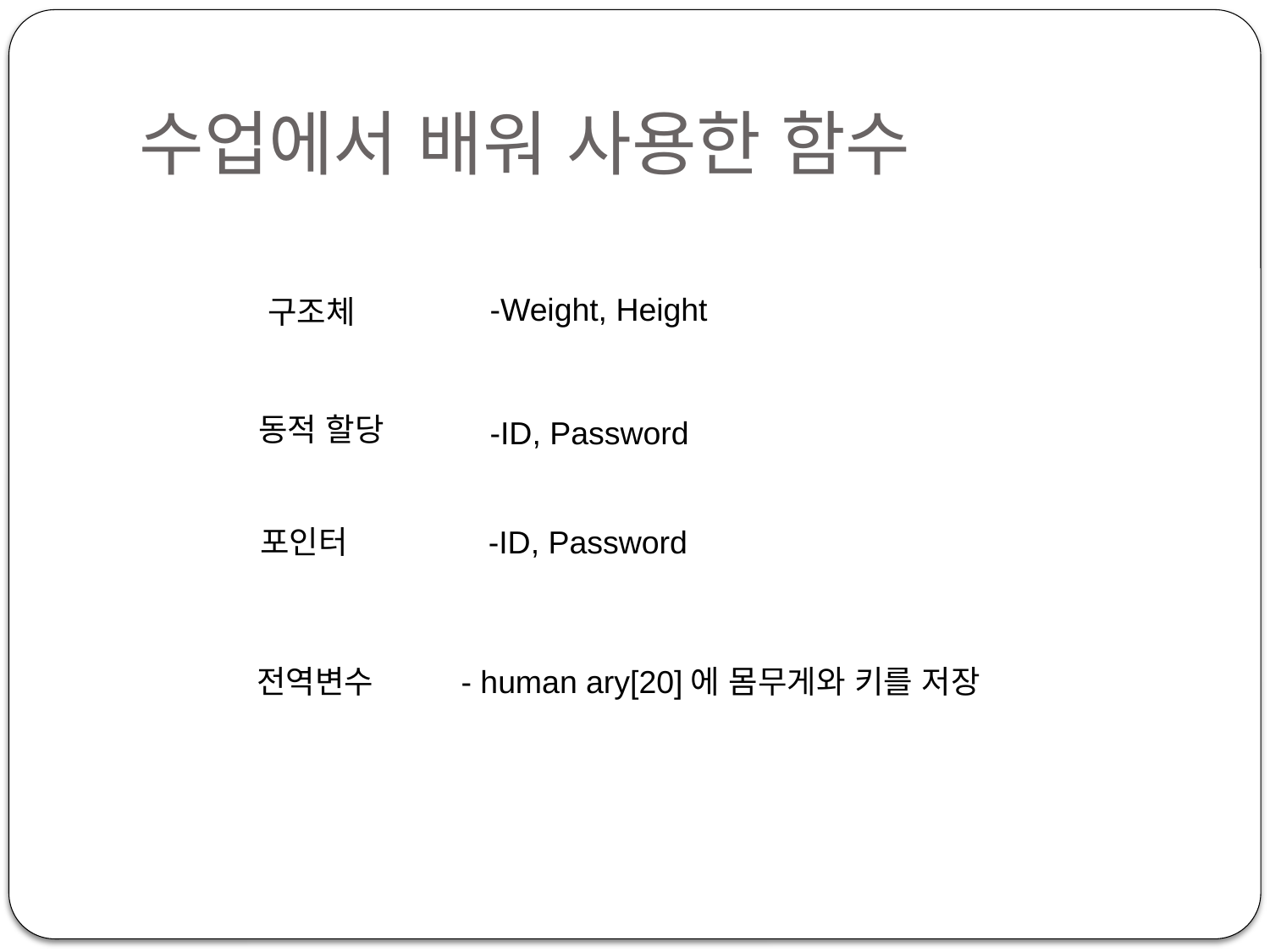

# 수업에서 배워 사용한 함수
-Weight, Height
구조체
동적 할당
-ID, Password
포인터
-ID, Password
전역변수         - human ary[20]에 몸무게와 키를 저장